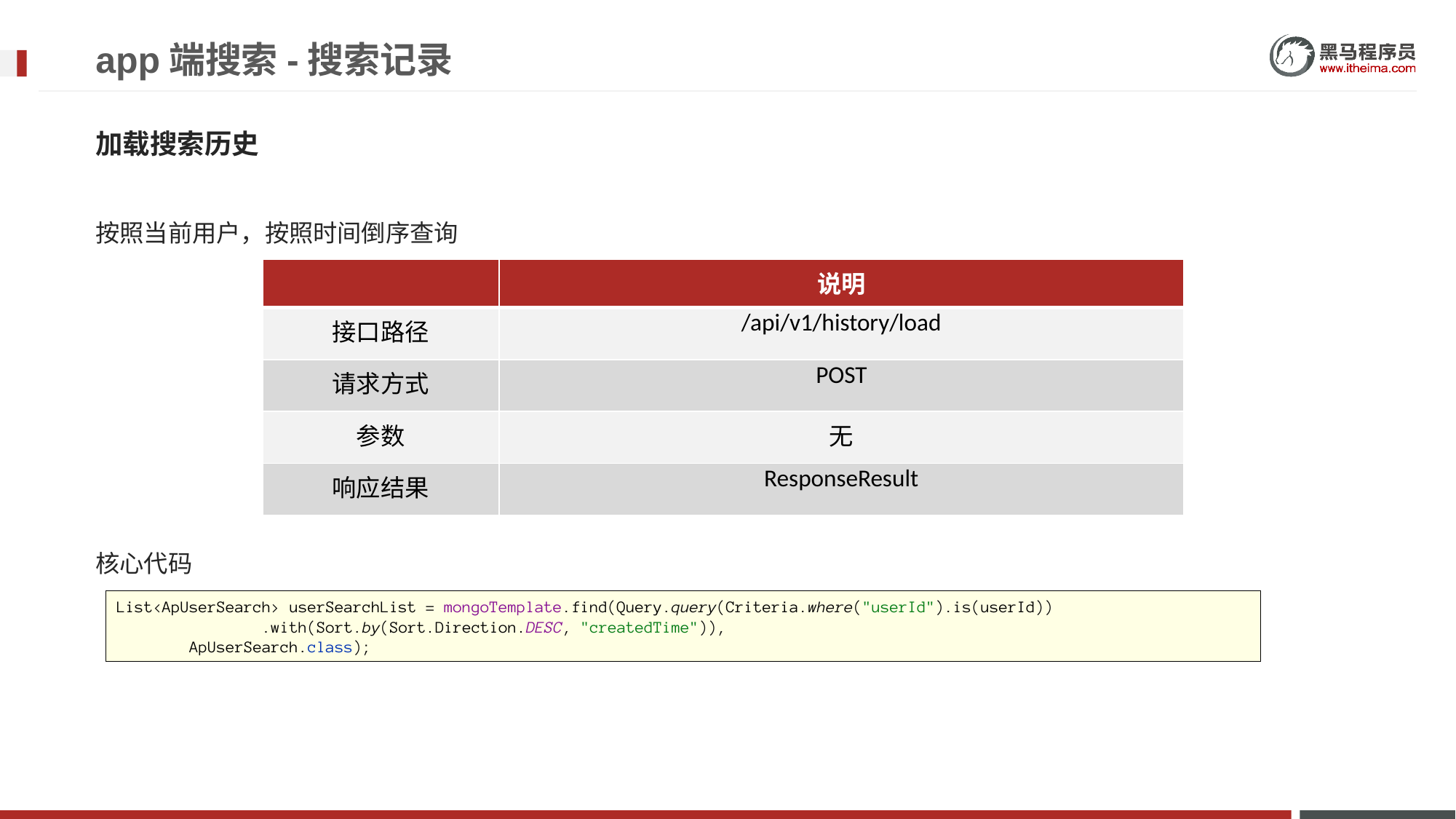

# app端搜索-搜索记录
加载搜索历史
按照当前用户，按照时间倒序查询
|  | 说明 |
| --- | --- |
| 接口路径 | /api/v1/history/load |
| 请求方式 | POST |
| 参数 | 无 |
| 响应结果 | ResponseResult |
核心代码
List<ApUserSearch> userSearchList = mongoTemplate.find(Query.query(Criteria.where("userId").is(userId))
                .with(Sort.by(Sort.Direction.DESC, "createdTime")),
        ApUserSearch.class);